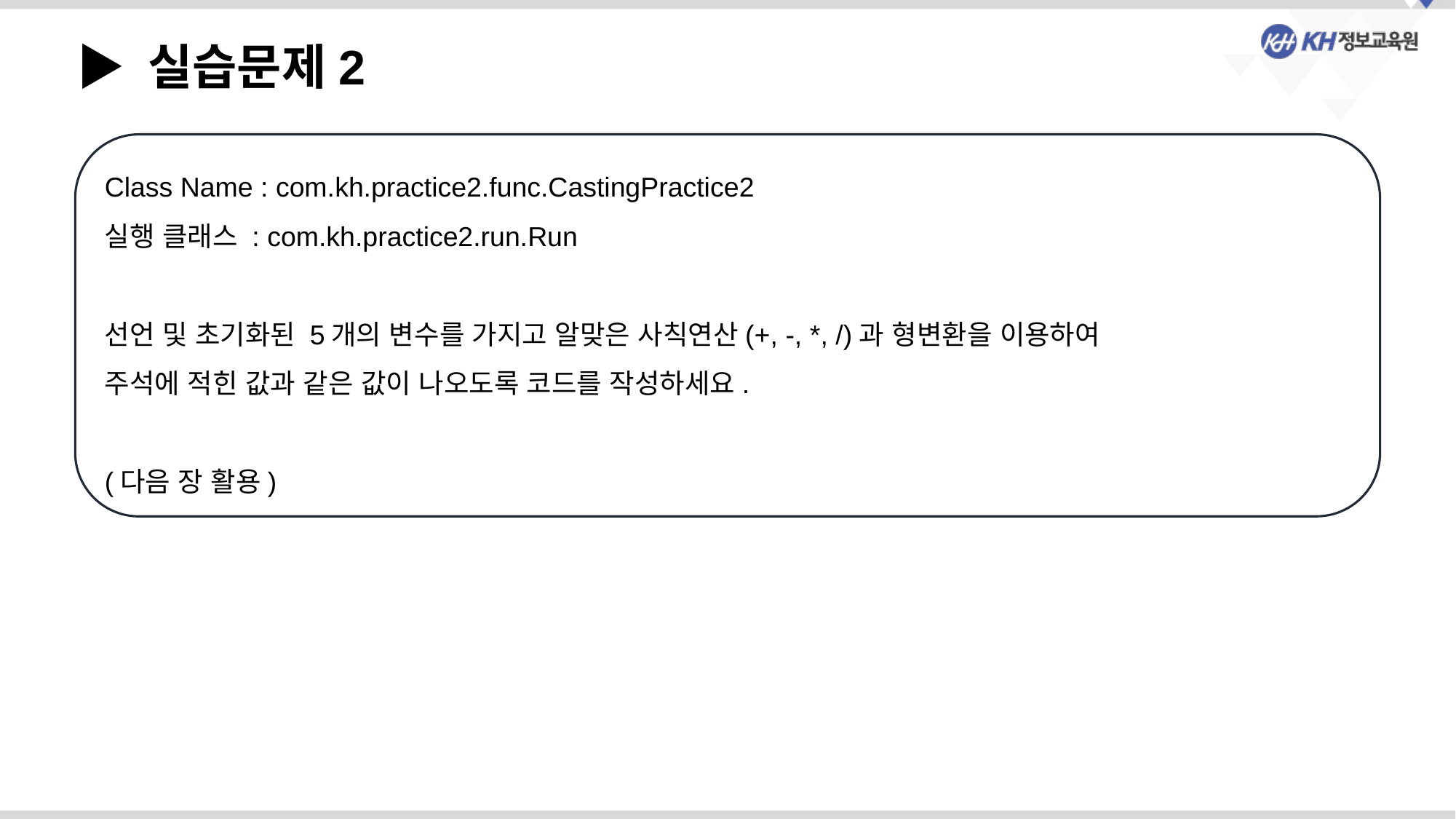

▶ 실습문제2
Class Name : com.kh.practice2.func.CastingPractice2
실행 클래스 : com.kh.practice2.run.Run

선언 및 초기화된 5개의 변수를 가지고 알맞은 사칙연산(+, -, *, /)과 형변환을 이용하여
주석에 적힌 값과 같은 값이 나오도록 코드를 작성하세요.

(다음 장 활용)